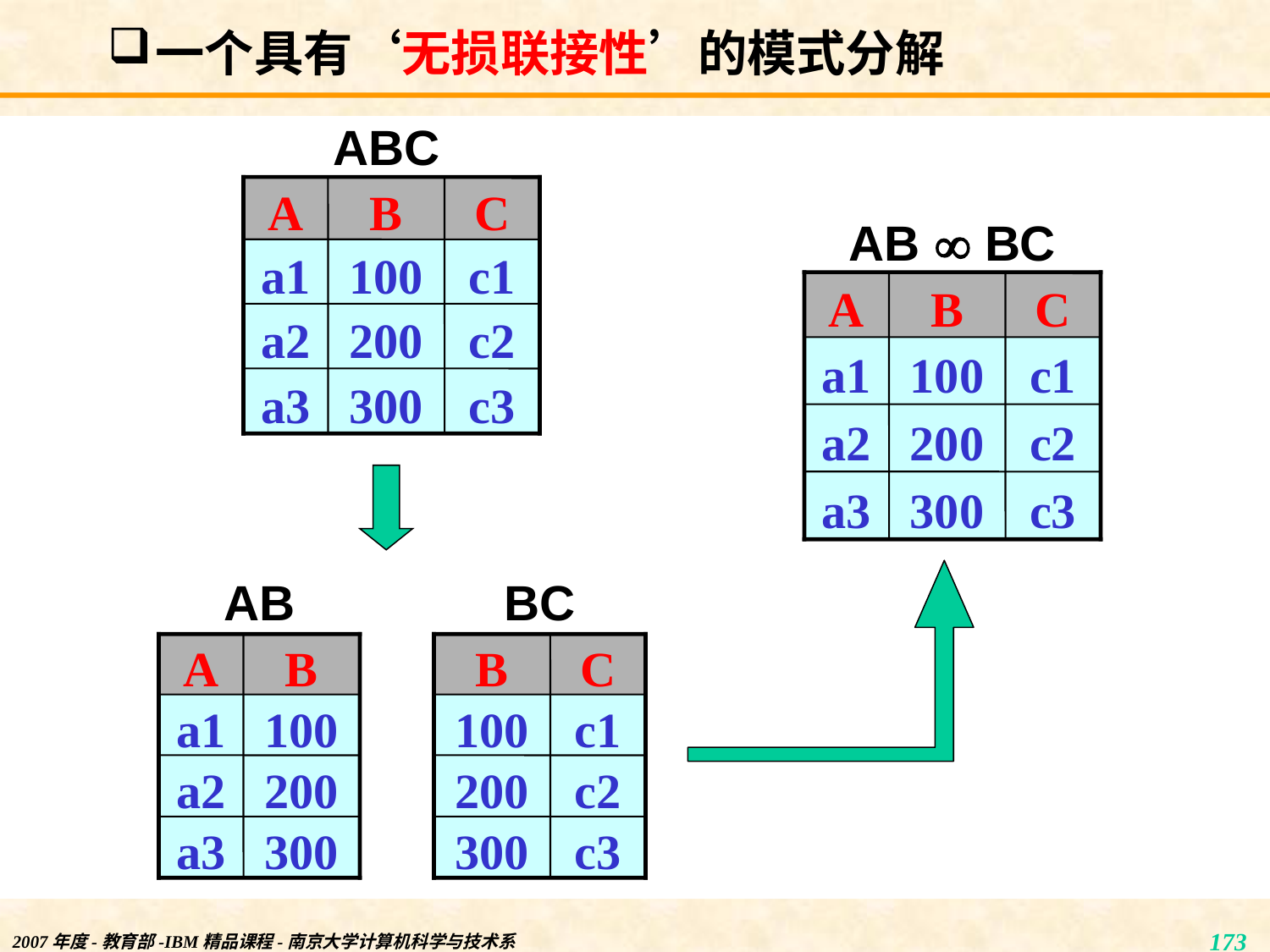

# 一个具有‘无损联接性’的模式分解

ABC
A

B

C

a1

100
c1
a2

200
c2
a3

300
c3

AB ∞ BC
A

B

C

a1

100
c1
a2

200
c2
a3

300
c3

AB
A

B

a1

100
a2

200
a3

300

BC
B

C

100

c1
200

c2
300

c3

173
2007年度-教育部-IBM精品课程-南京大学计算机科学与技术系